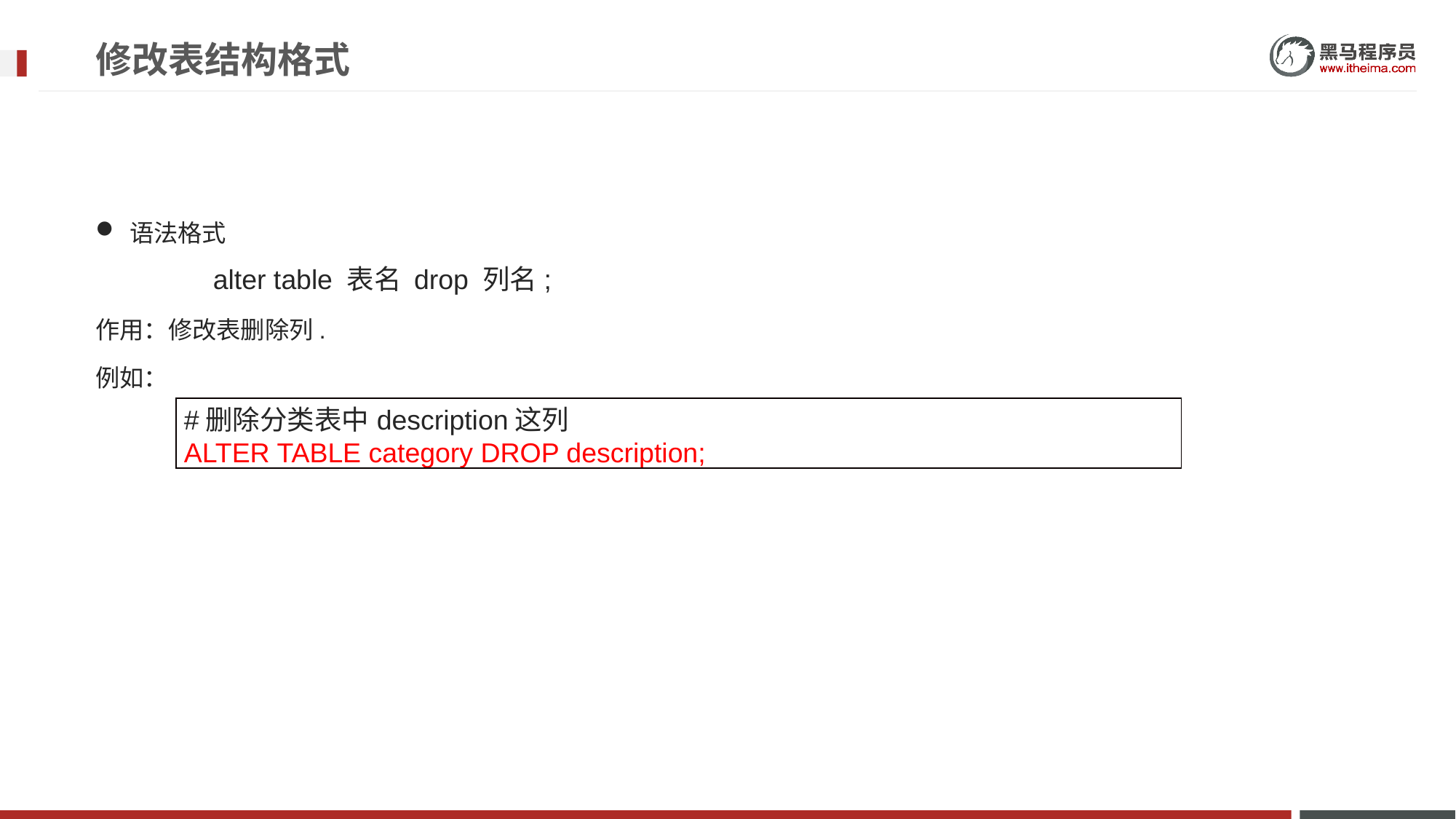

# 修改表结构格式
语法格式

作用：修改表删除列.
例如：
alter table 表名 drop 列名;
| #删除分类表中description这列 ALTER TABLE category DROP description; |
| --- |